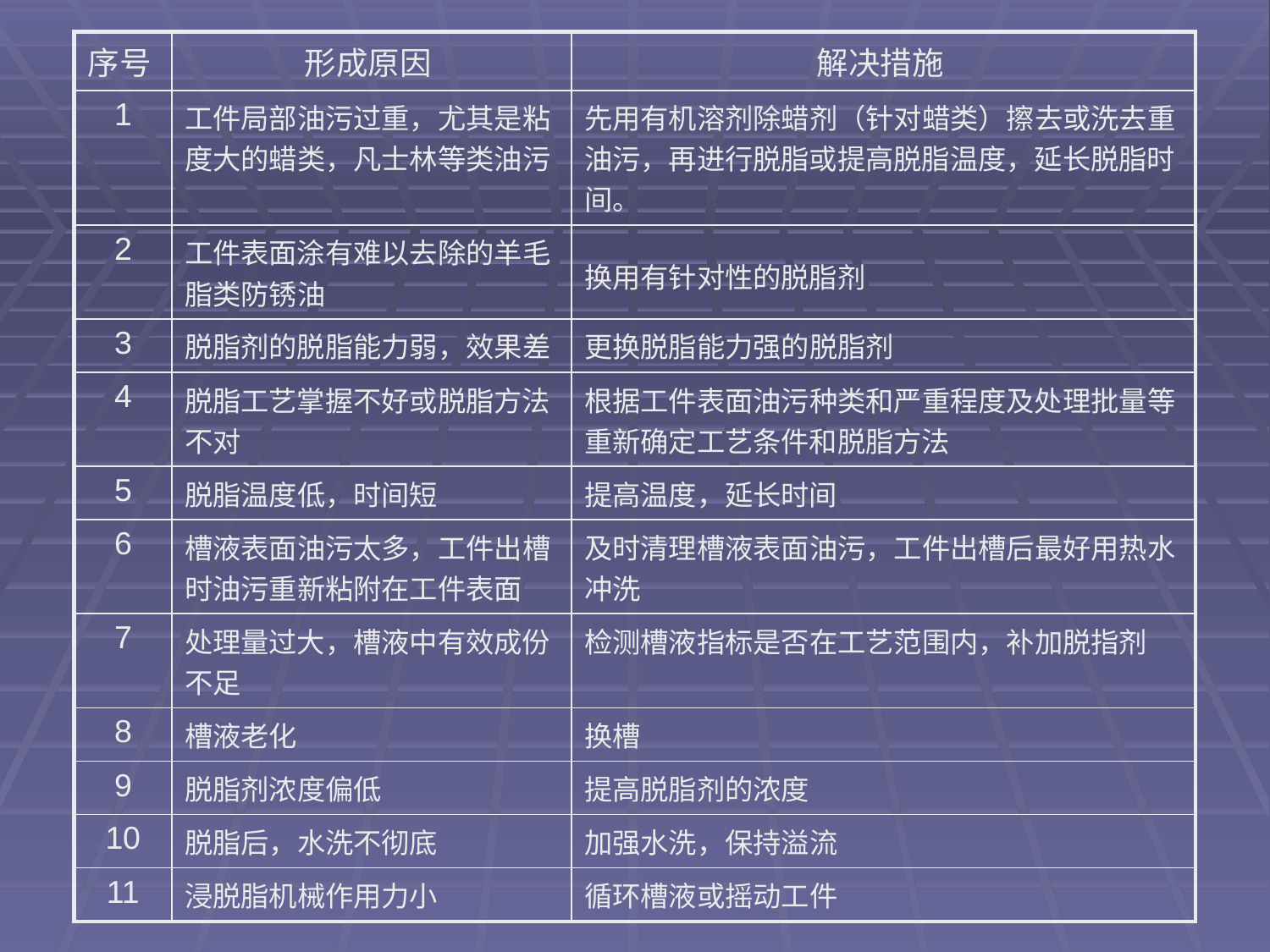

| 序号 | 形成原因 | 解决措施 |
| --- | --- | --- |
| 1 | 工件局部油污过重，尤其是粘度大的蜡类，凡士林等类油污 | 先用有机溶剂除蜡剂（针对蜡类）擦去或洗去重油污，再进行脱脂或提高脱脂温度，延长脱脂时间。 |
| 2 | 工件表面涂有难以去除的羊毛脂类防锈油 | 换用有针对性的脱脂剂 |
| 3 | 脱脂剂的脱脂能力弱，效果差 | 更换脱脂能力强的脱脂剂 |
| 4 | 脱脂工艺掌握不好或脱脂方法不对 | 根据工件表面油污种类和严重程度及处理批量等重新确定工艺条件和脱脂方法 |
| 5 | 脱脂温度低，时间短 | 提高温度，延长时间 |
| 6 | 槽液表面油污太多，工件出槽时油污重新粘附在工件表面 | 及时清理槽液表面油污，工件出槽后最好用热水冲洗 |
| 7 | 处理量过大，槽液中有效成份不足 | 检测槽液指标是否在工艺范围内，补加脱指剂 |
| 8 | 槽液老化 | 换槽 |
| 9 | 脱脂剂浓度偏低 | 提高脱脂剂的浓度 |
| 10 | 脱脂后，水洗不彻底 | 加强水洗，保持溢流 |
| 11 | 浸脱脂机械作用力小 | 循环槽液或摇动工件 |